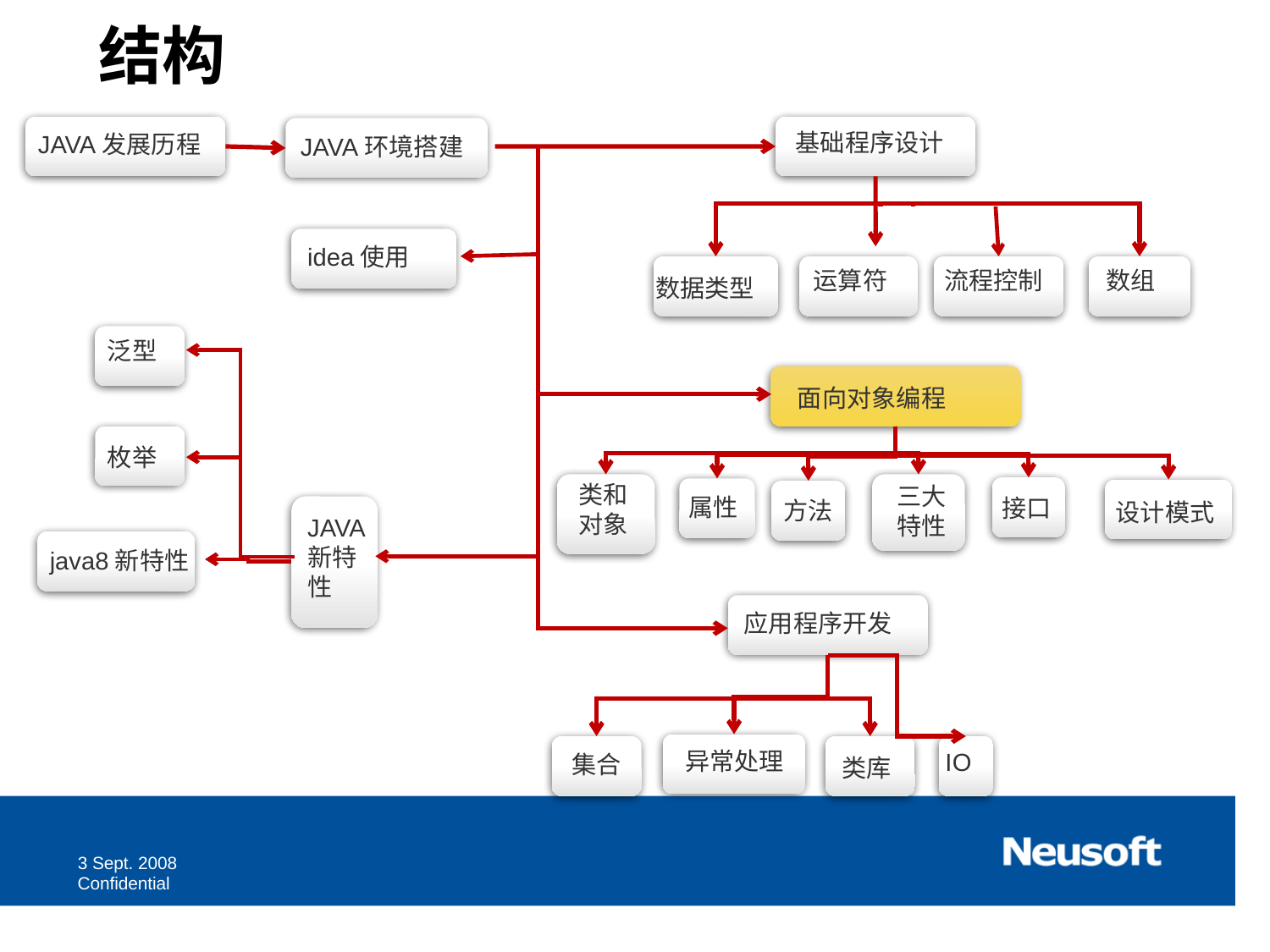

结构

基础程序设计
JAVA发展历程
JAVA环境搭建

idea使用

运算符
流程控制
数组
数据类型

泛型

面向对象编程

枚举
类和对象

三大特性

属性
接口
方法
设计模式

JAVA新特性

java8新特性

应用程序开发

异常处理
IO
集合
类库